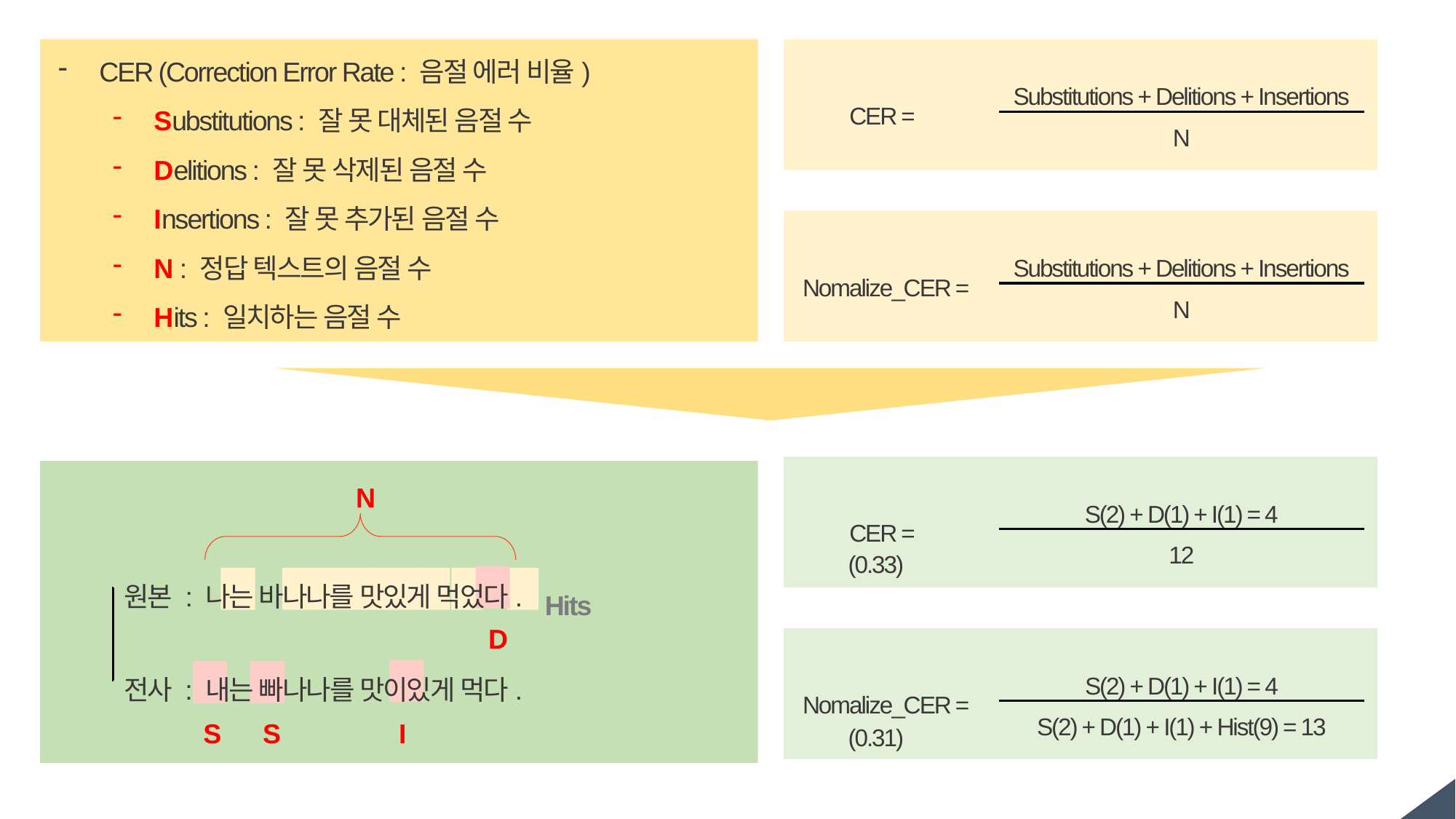

CER (Correction Error Rate : 음절 에러 비율)
Substitutions : 잘 못 대체된 음절 수
Delitions : 잘 못 삭제된 음절 수
Insertions : 잘 못 추가된 음절 수
N : 정답 텍스트의 음절 수
Hits : 일치하는 음절 수

Substitutions + Delitions + Insertions
CER =
N

Substitutions + Delitions + Insertions
Nomalize_CER =
N

N

S(2) + D(1) + I(1) = 4
CER =
12
(0.33)
원본 : 나는 바나나를 맛있게 먹었다.
Hits

D

전사 : 내는 빠나나를 맛이있게 먹다.
S(2) + D(1) + I(1) = 4

Nomalize_CER =
S(2) + D(1) + I(1) + Hist(9) = 13
S
S
I
(0.31)